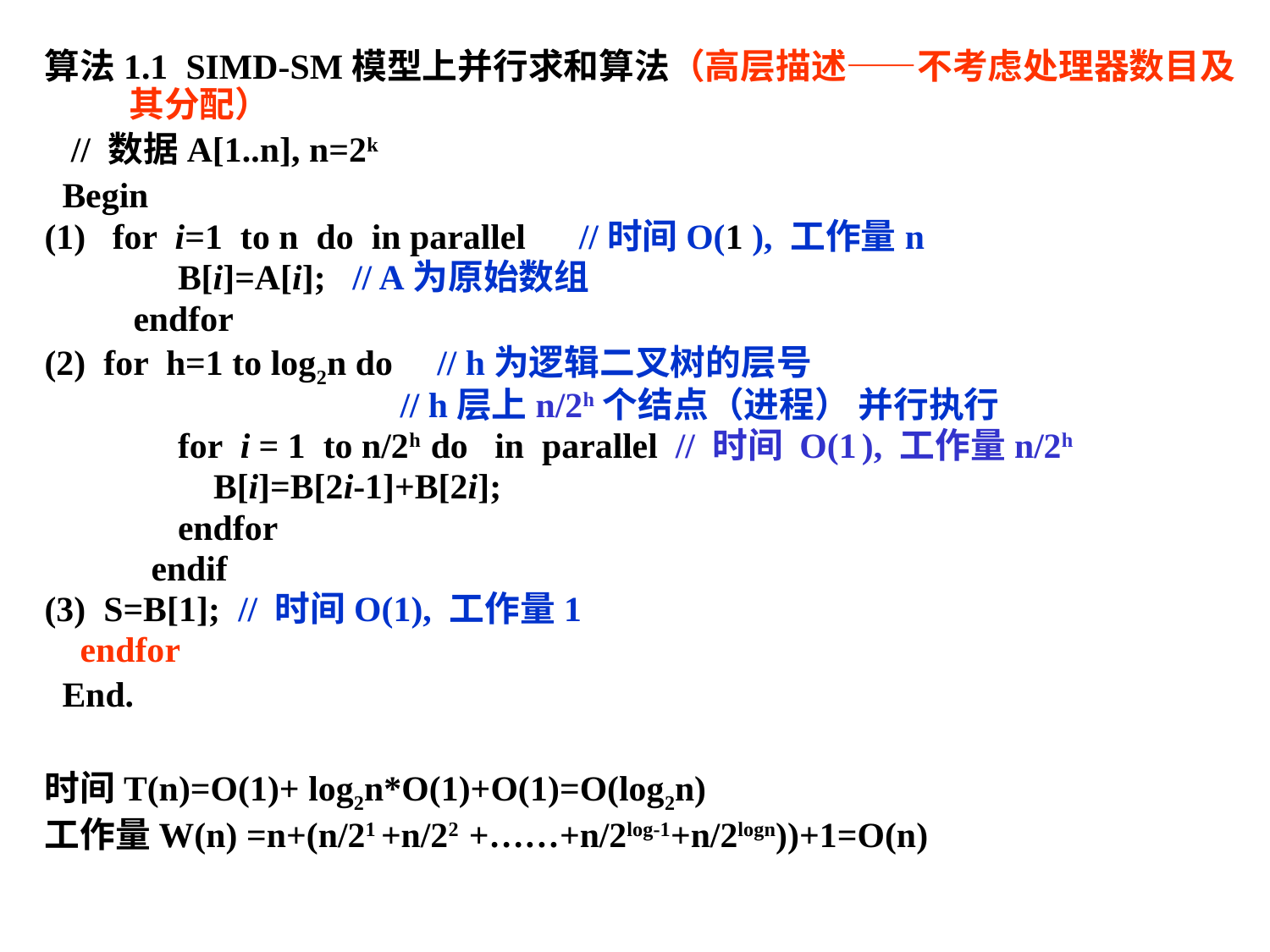

#
算法1.1  SIMD-SM模型上并行求和算法（高层描述——不考虑处理器数目及其分配）
   // 数据A[1..n], n=2k
  Begin
(1)   for  i=1  to n  do  in parallel      //时间O(1 ), 工作量n
               B[i]=A[i];   // A为原始数组
          endfor
(2)  for  h=1 to log2n do     // h为逻辑二叉树的层号
                                        // h层上n/2h个结点（进程） 并行执行
               for  i = 1  to n/2h  do   in  parallel  // 时间 O(1 ), 工作量n/2h
                   B[i]=B[2i-1]+B[2i];
               endfor
            endif
(3)  S=B[1];  // 时间O(1), 工作量1
    endfor
  End.

时间T(n)=O(1)+ log2n*O(1)+O(1)=O(log2n)
工作量W(n) =n+(n/21 +n/22  +……+n/2log-1+n/2logn))+1=O(n)